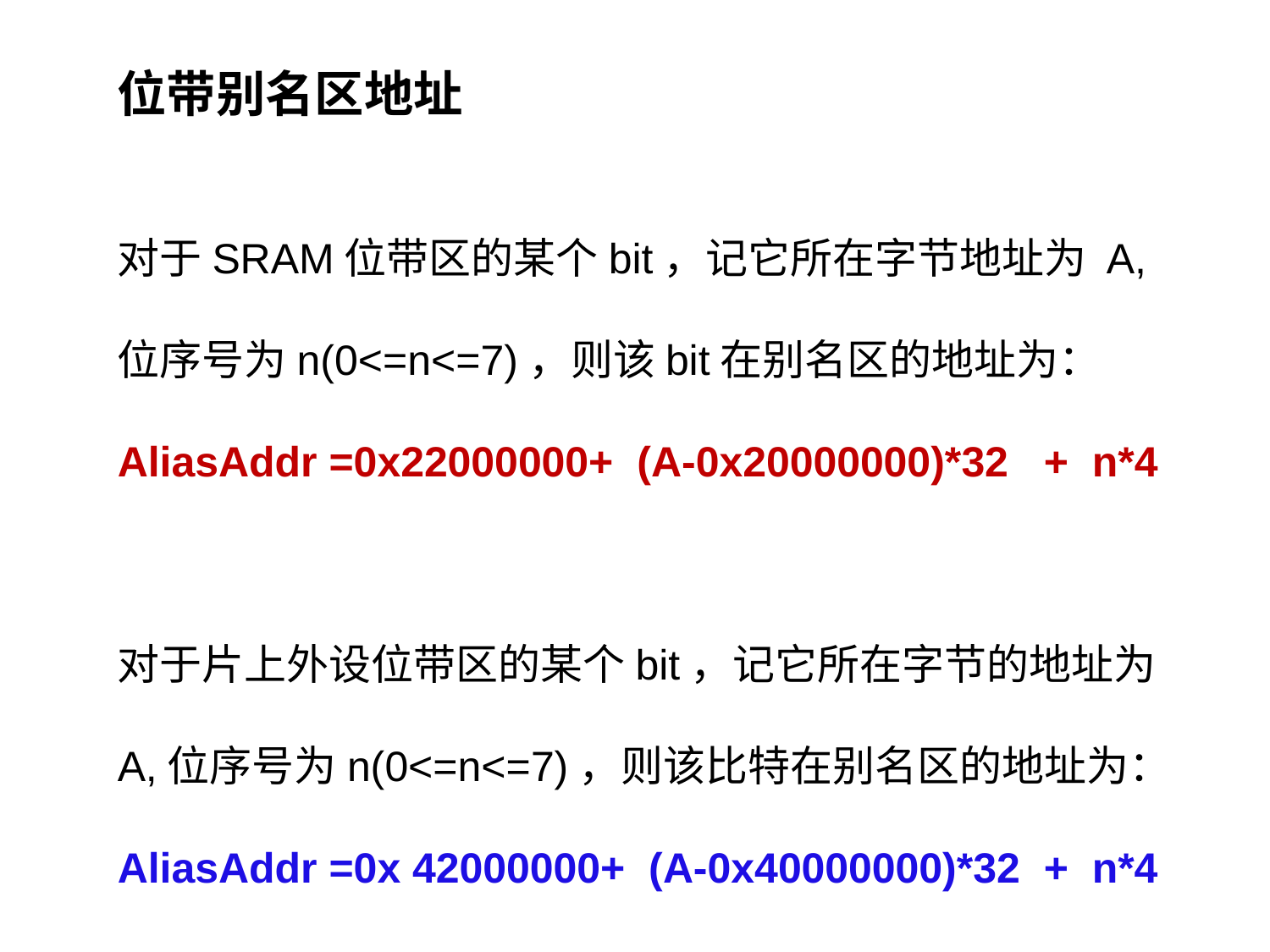

位带别名区地址

对于SRAM位带区的某个bit，记它所在字节地址为 A,位序号为n(0<=n<=7)，则该bit在别名区的地址为：
AliasAddr =0x22000000+  (A-0x20000000)*32   +  n*4

对于片上外设位带区的某个bit，记它所在字节的地址为 A,位序号为n(0<=n<=7)，则该比特在别名区的地址为：
AliasAddr =0x 42000000+  (A-0x40000000)*32  +  n*4